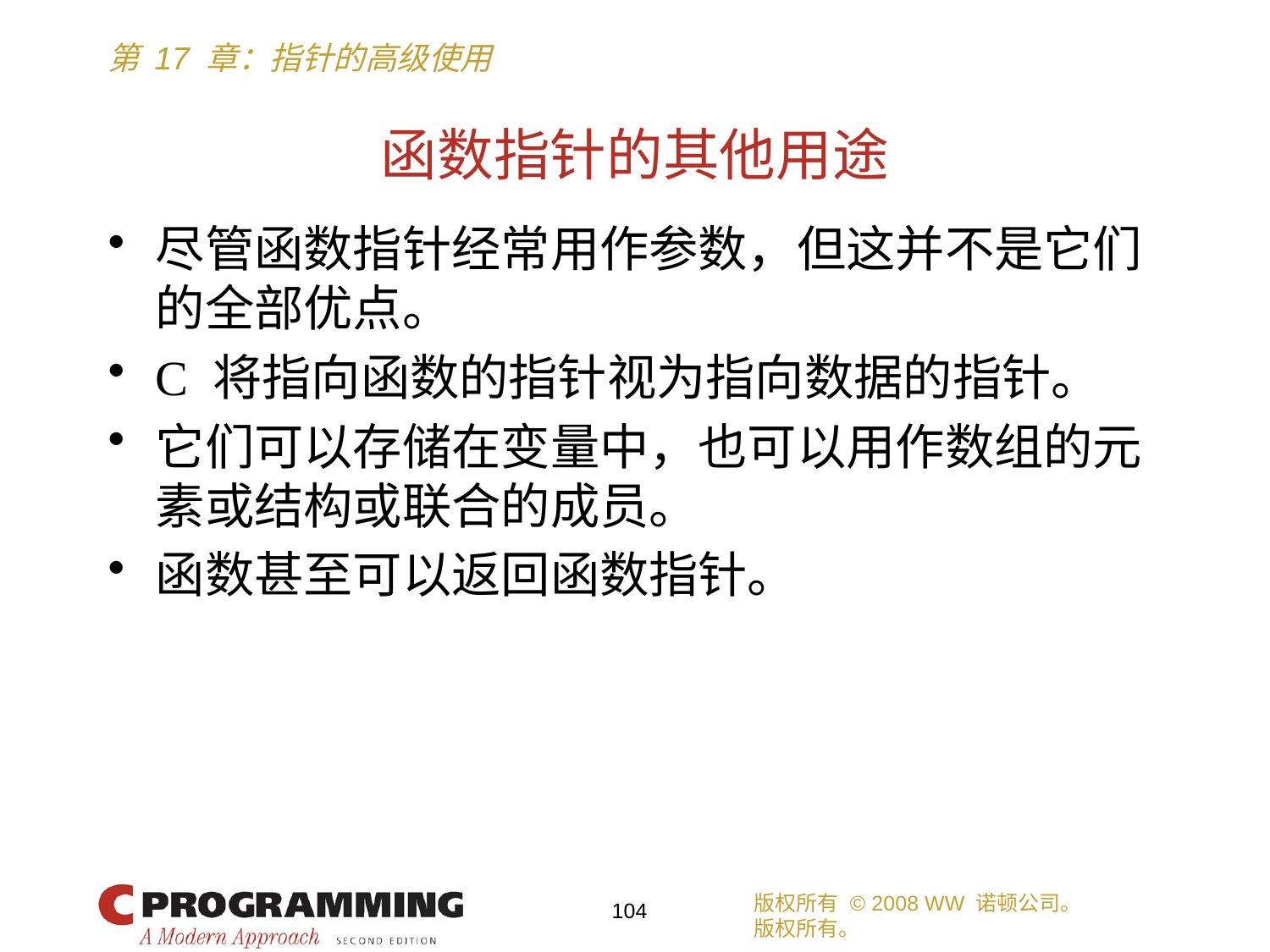

# 函数指针的其他用途
尽管函数指针经常用作参数，但这并不是它们的全部优点。
C 将指向函数的指针视为指向数据的指针。
它们可以存储在变量中，也可以用作数组的元素或结构或联合的成员。
函数甚至可以返回函数指针。
版权所有 © 2008 WW 诺顿公司。
版权所有。
104